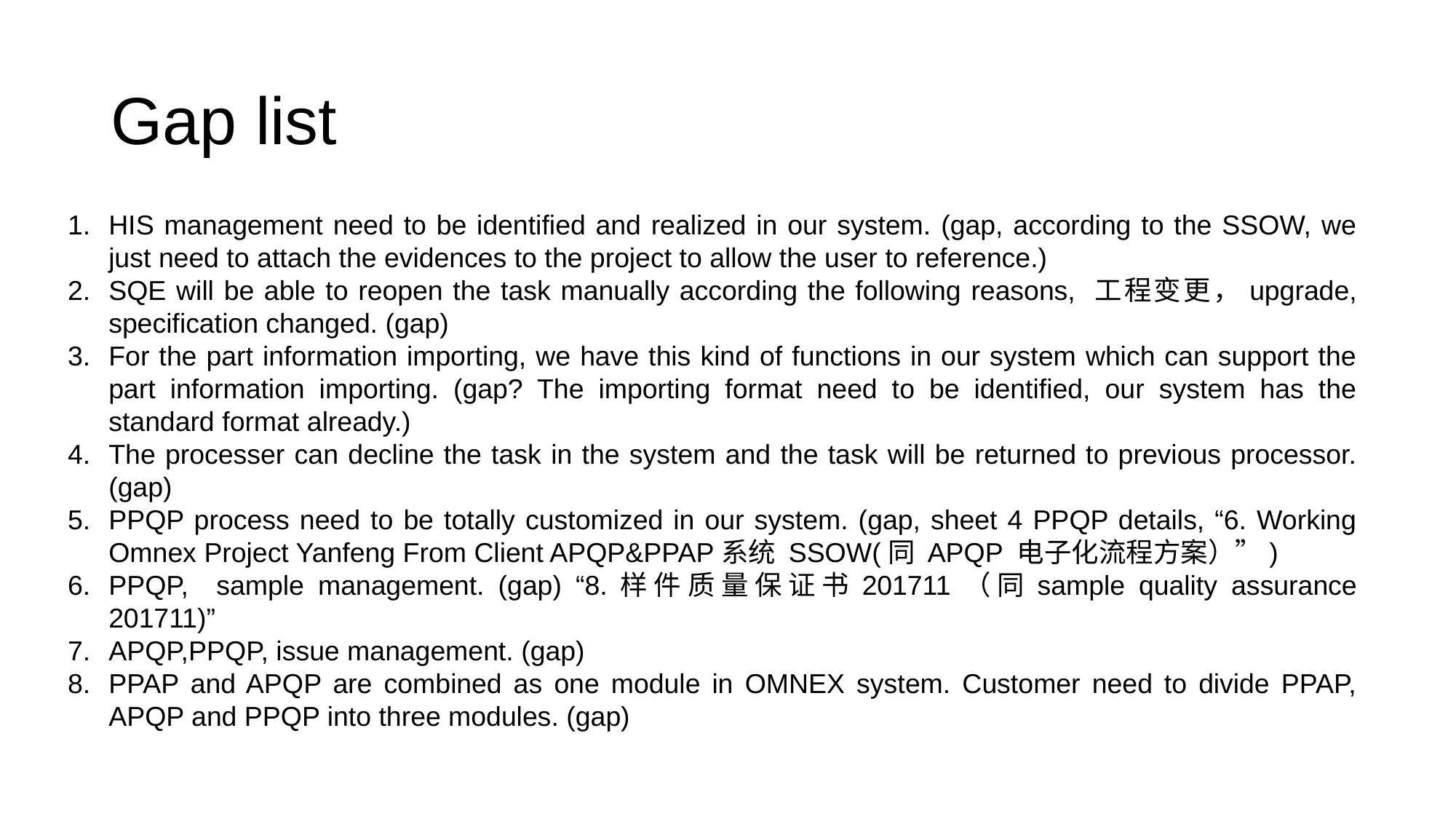

# Gap list
HIS management need to be identified and realized in our system. (gap, according to the SSOW, we just need to attach the evidences to the project to allow the user to reference.)
SQE will be able to reopen the task manually according the following reasons, 工程变更，upgrade, specification changed. (gap)
For the part information importing, we have this kind of functions in our system which can support the part information importing. (gap? The importing format need to be identified, our system has the standard format already.)
The processer can decline the task in the system and the task will be returned to previous processor. (gap)
PPQP process need to be totally customized in our system. (gap, sheet 4 PPQP details, “6. Working Omnex Project Yanfeng From Client APQP&PPAP系统 SSOW(同 APQP 电子化流程方案）”)
PPQP,  sample management. (gap) “8.样件质量保证书201711（同sample quality assurance 201711)”
APQP,PPQP, issue management. (gap)
PPAP and APQP are combined as one module in OMNEX system. Customer need to divide PPAP, APQP and PPQP into three modules. (gap)